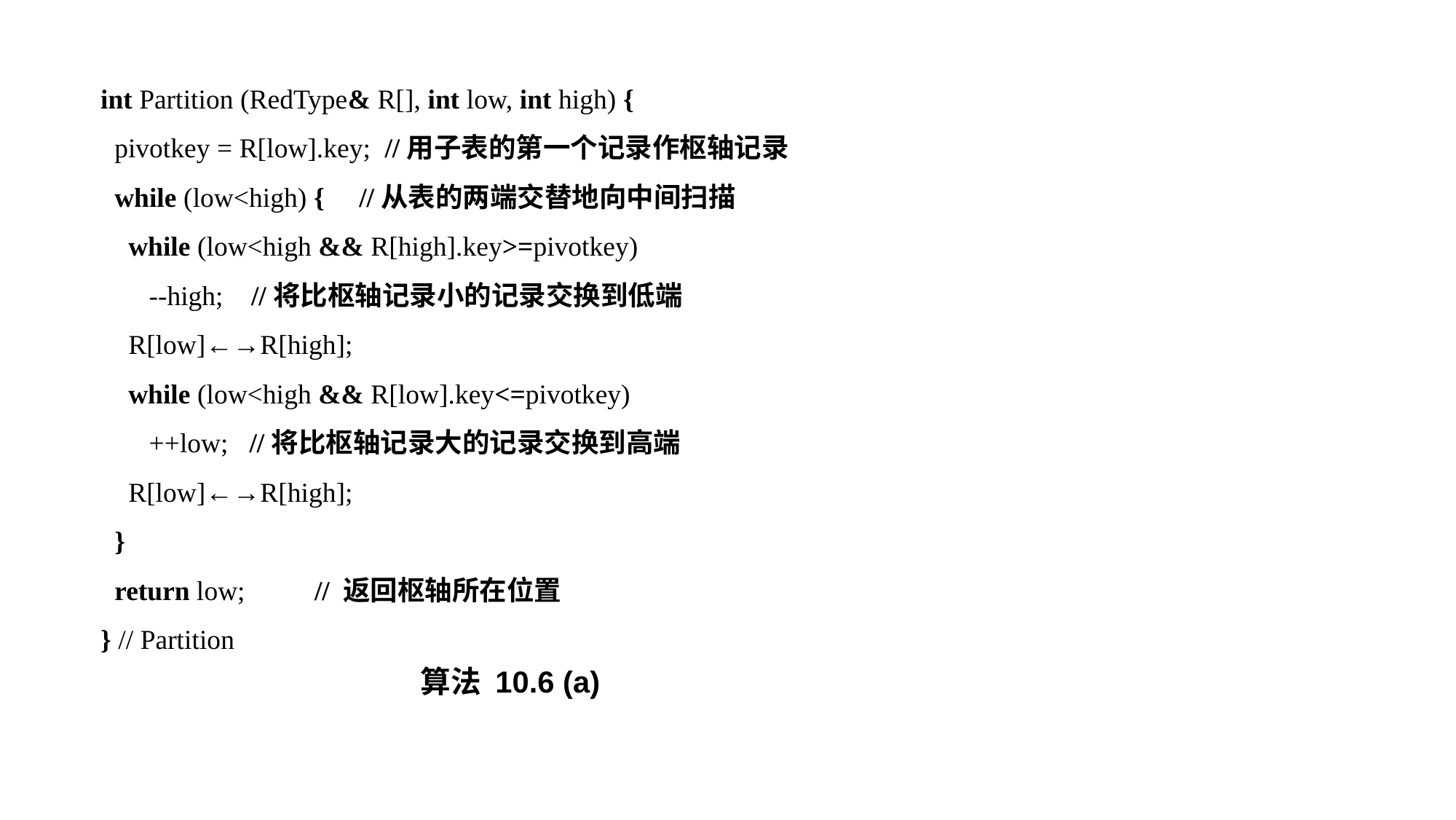

int Partition (RedType& R[], int low, int high) {
  pivotkey = R[low].key;  //用子表的第一个记录作枢轴记录
  while (low<high) {     //从表的两端交替地向中间扫描
    while (low<high && R[high].key>=pivotkey)
       --high;    //将比枢轴记录小的记录交换到低端
    R[low]←→R[high];
    while (low<high && R[low].key<=pivotkey)
       ++low;   //将比枢轴记录大的记录交换到高端
    R[low]←→R[high];
  }
  return low;          // 返回枢轴所在位置
} // Partition
算法 10.6 (a)